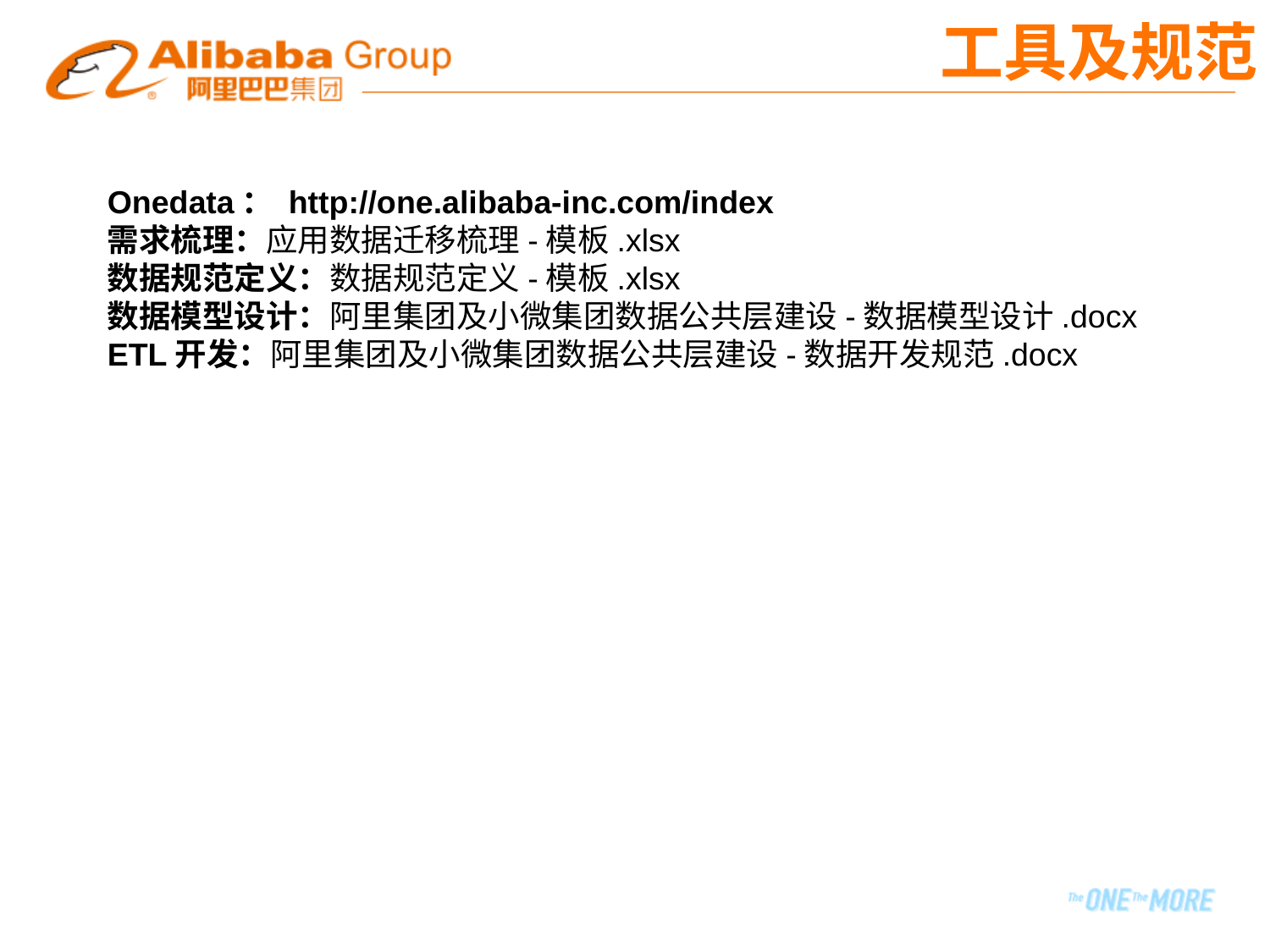

工具及规范
Onedata： http://one.alibaba-inc.com/index
需求梳理：应用数据迁移梳理-模板.xlsx
数据规范定义：数据规范定义-模板.xlsx
数据模型设计：阿里集团及小微集团数据公共层建设-数据模型设计.docx
ETL开发：阿里集团及小微集团数据公共层建设-数据开发规范.docx